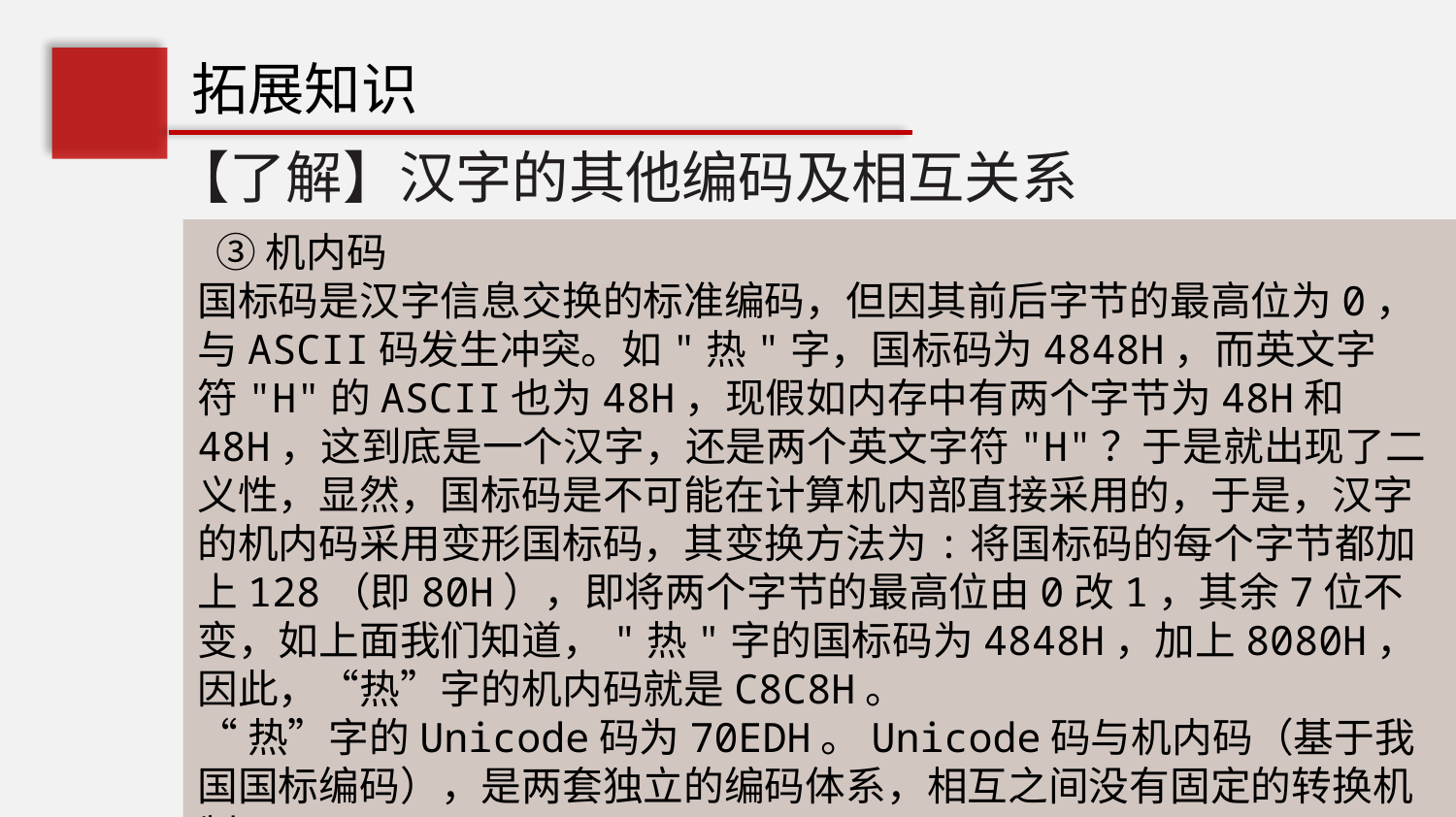

拓展知识

【了解】汉字的其他编码及相互关系
  ③机内码
国标码是汉字信息交换的标准编码，但因其前后字节的最高位为0，与ASCII码发生冲突。如"热"字，国标码为4848H，而英文字符"H"的ASCII也为48H，现假如内存中有两个字节为48H和48H，这到底是一个汉字，还是两个英文字符"H"？于是就出现了二义性，显然，国标码是不可能在计算机内部直接采用的，于是，汉字的机内码采用变形国标码，其变换方法为:将国标码的每个字节都加上128（即80H），即将两个字节的最高位由0改1，其余7位不变，如上面我们知道，"热"字的国标码为4848H，加上8080H，因此，“热”字的机内码就是C8C8H。
“热”字的Unicode码为70EDH。Unicode码与机内码（基于我国国标编码），是两套独立的编码体系，相互之间没有固定的转换机制。